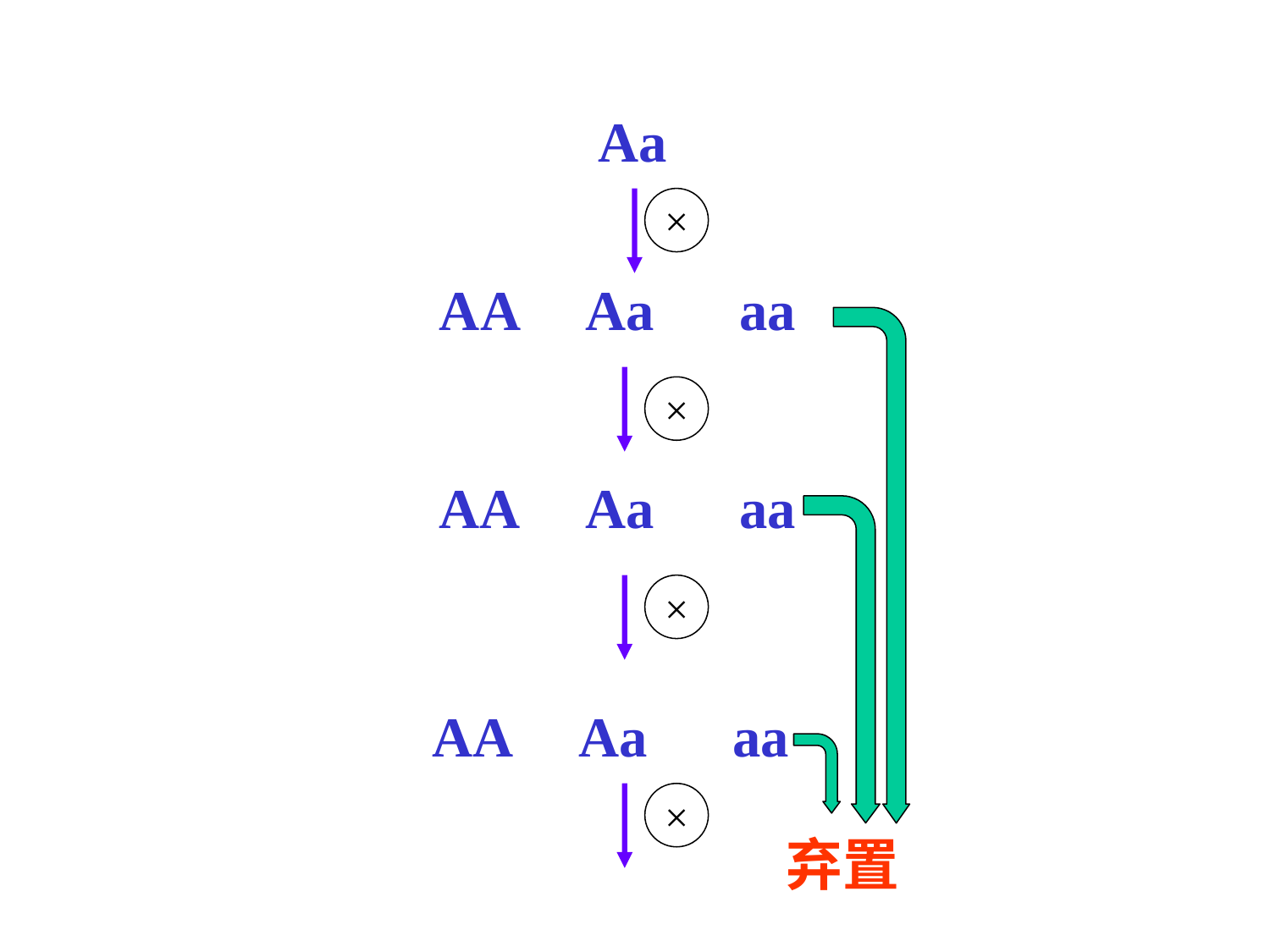

Aa

×
AA     Aa      aa

×
AA     Aa      aa

×

AA     Aa      aa

×
弃置